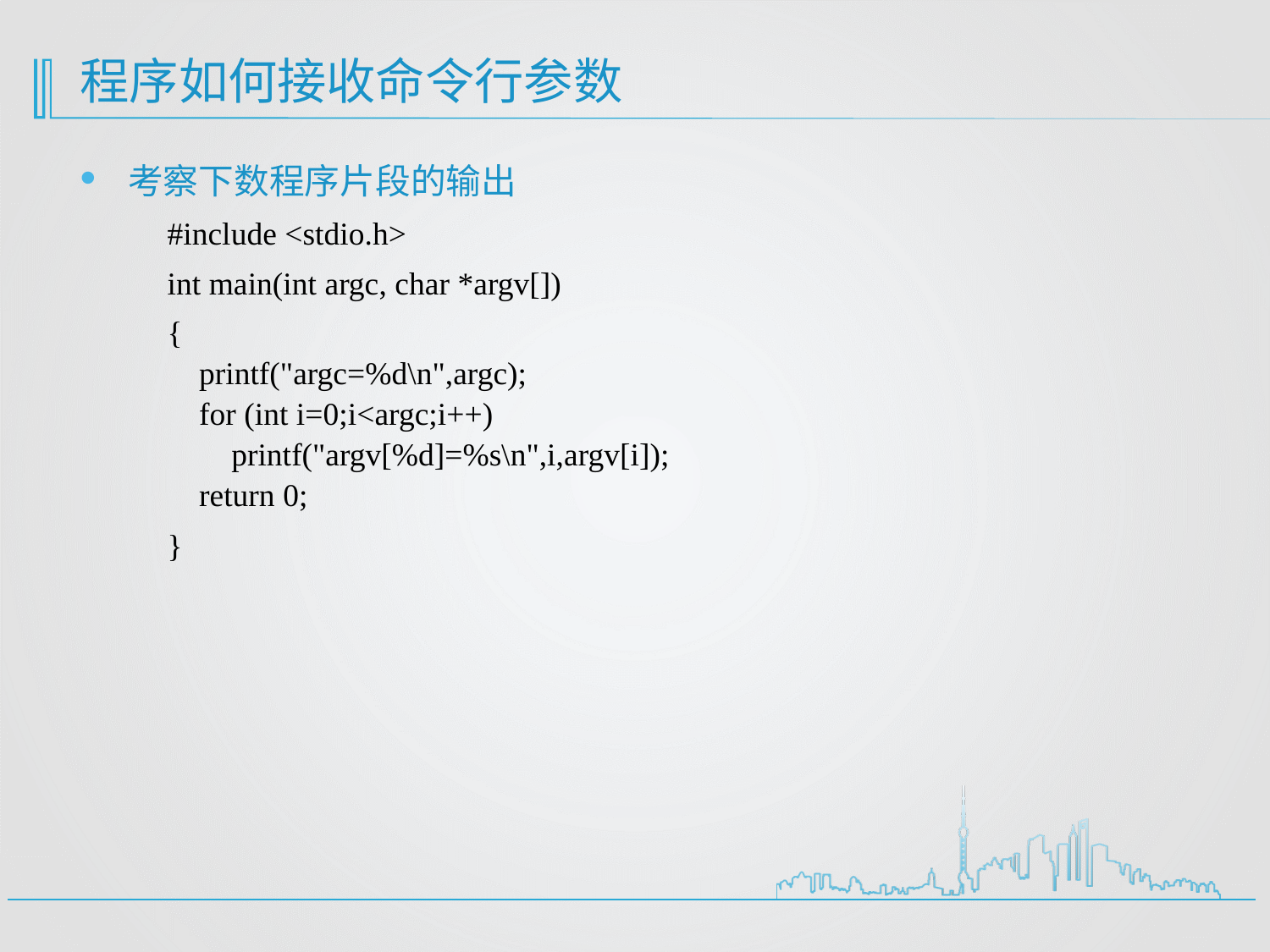

# 程序如何接收命令行参数
考察下数程序片段的输出
#include <stdio.h>
int main(int argc, char *argv[])
{
printf("argc=%d\n",argc);
for (int i=0;i<argc;i++)
    printf("argv[%d]=%s\n",i,argv[i]);
return 0;
}